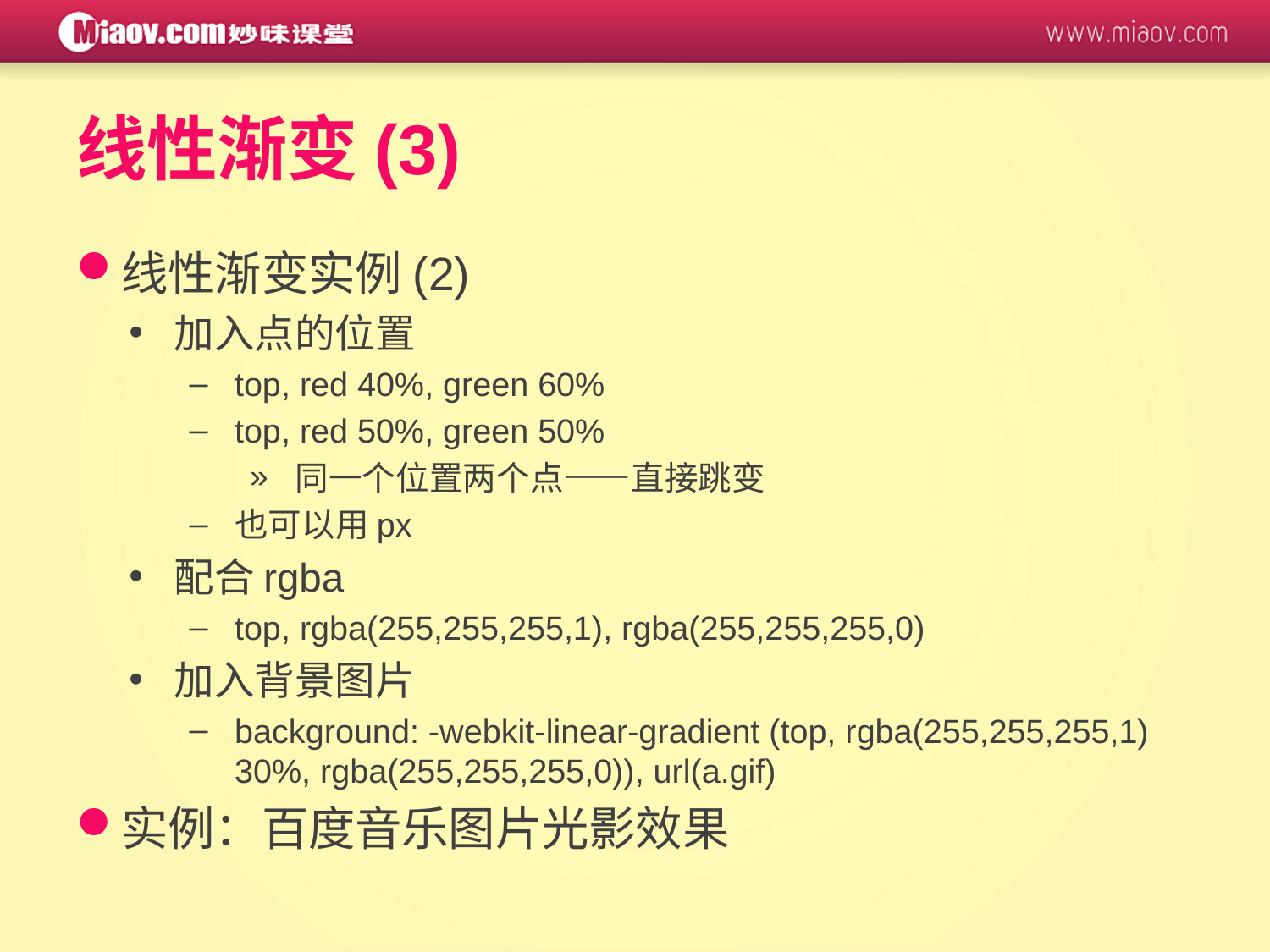

# 线性渐变(3)
线性渐变实例(2)
加入点的位置
top, red 40%, green 60%
top, red 50%, green 50%
同一个位置两个点——直接跳变
也可以用px
配合rgba
top, rgba(255,255,255,1), rgba(255,255,255,0)
加入背景图片
background: -webkit-linear-gradient (top, rgba(255,255,255,1) 30%, rgba(255,255,255,0)), url(a.gif)
实例：百度音乐图片光影效果